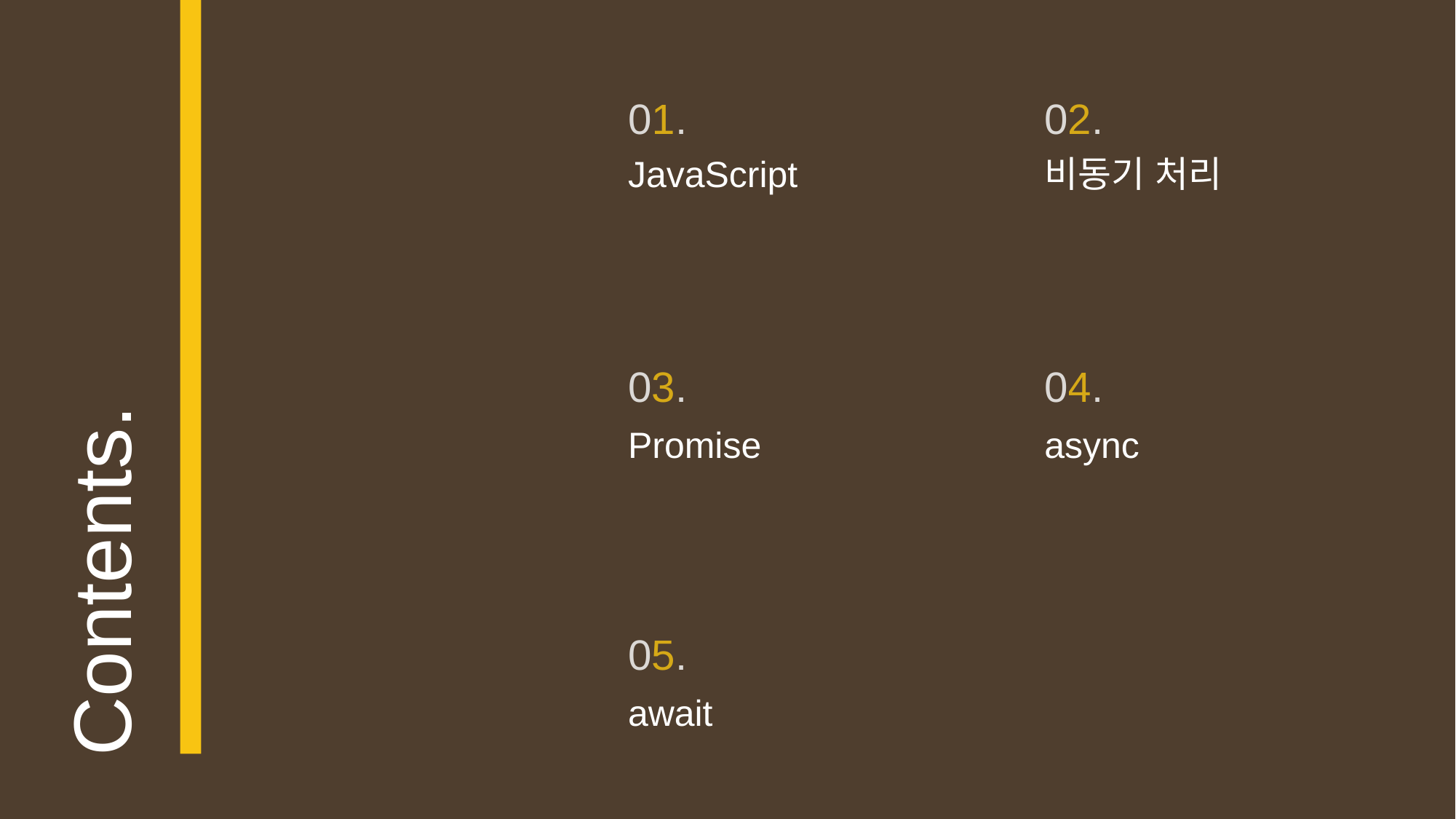

제목

소제목
본문
02.
01.
JavaScript
비동기 처리
# Contents.
04.
03.

Promise
async
05.
await